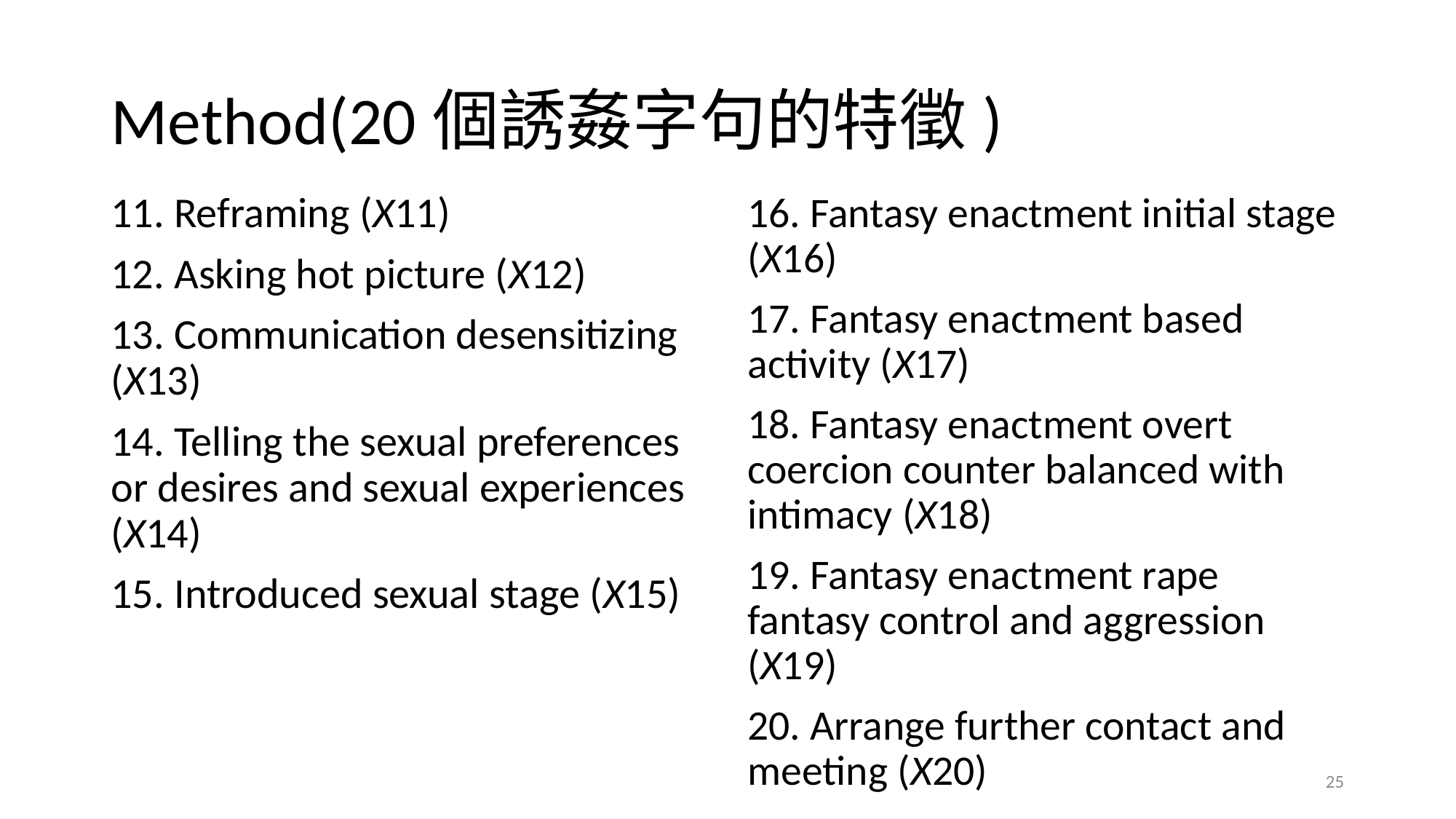

# Method(20個誘姦字句的特徵)
11. Reframing (X11)
12. Asking hot picture (X12)
13. Communication desensitizing (X13)
14. Telling the sexual preferences or desires and sexual experiences (X14)
15. Introduced sexual stage (X15)
16. Fantasy enactment initial stage (X16)
17. Fantasy enactment based activity (X17)
18. Fantasy enactment overt coercion counter balanced with intimacy (X18)
19. Fantasy enactment rape fantasy control and aggression (X19)
20. Arrange further contact and meeting (X20)

25